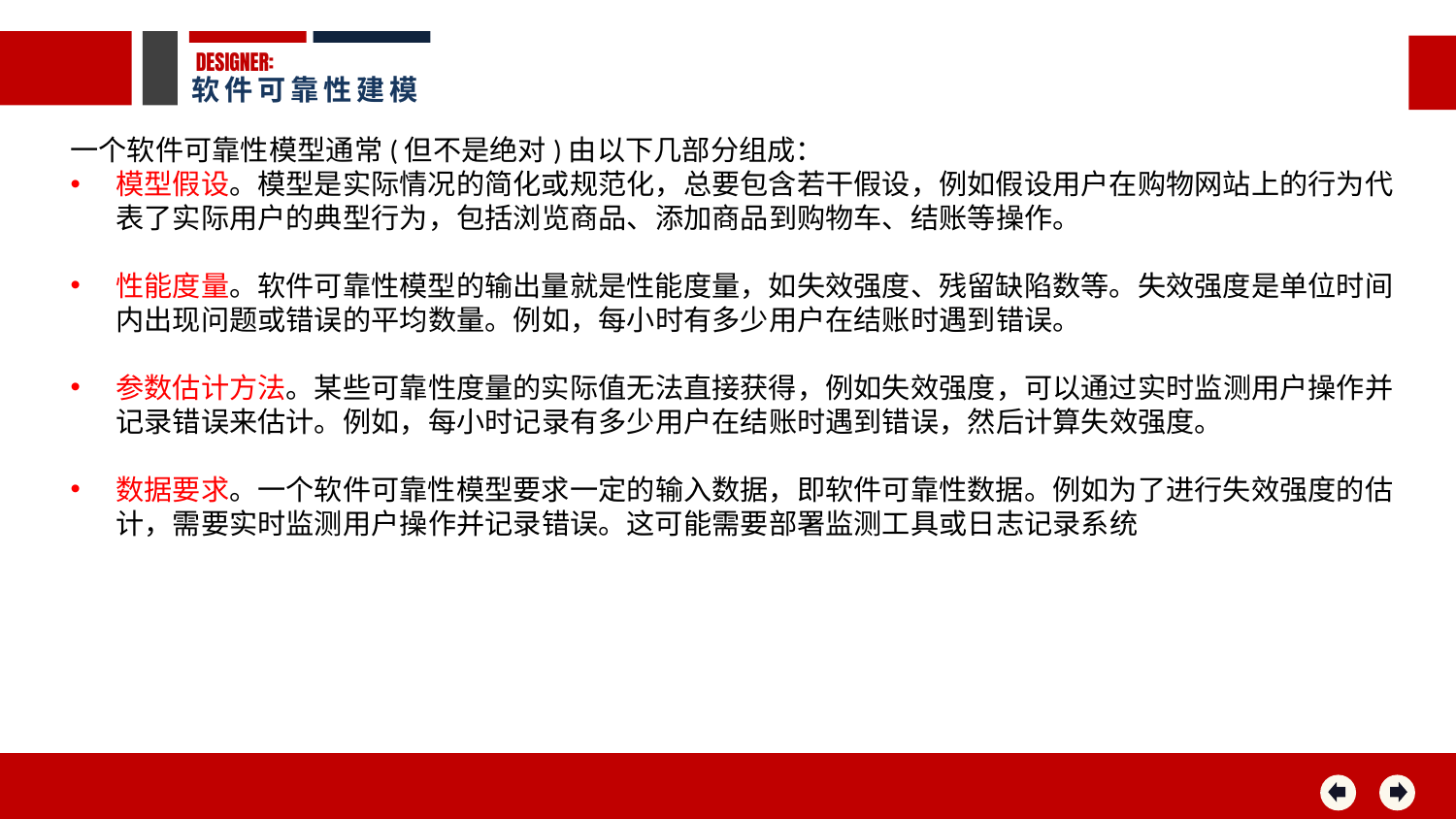

DESIGNER:
软件可靠性建模
一个软件可靠性模型通常(但不是绝对)由以下几部分组成：
模型假设。模型是实际情况的简化或规范化，总要包含若干假设，例如假设用户在购物网站上的行为代表了实际用户的典型行为，包括浏览商品、添加商品到购物车、结账等操作。

性能度量。软件可靠性模型的输出量就是性能度量，如失效强度、残留缺陷数等。失效强度是单位时间内出现问题或错误的平均数量。例如，每小时有多少用户在结账时遇到错误。

参数估计方法。某些可靠性度量的实际值无法直接获得，例如失效强度，可以通过实时监测用户操作并记录错误来估计。例如，每小时记录有多少用户在结账时遇到错误，然后计算失效强度。

数据要求。一个软件可靠性模型要求一定的输入数据，即软件可靠性数据。例如为了进行失效强度的估计，需要实时监测用户操作并记录错误。这可能需要部署监测工具或日志记录系统